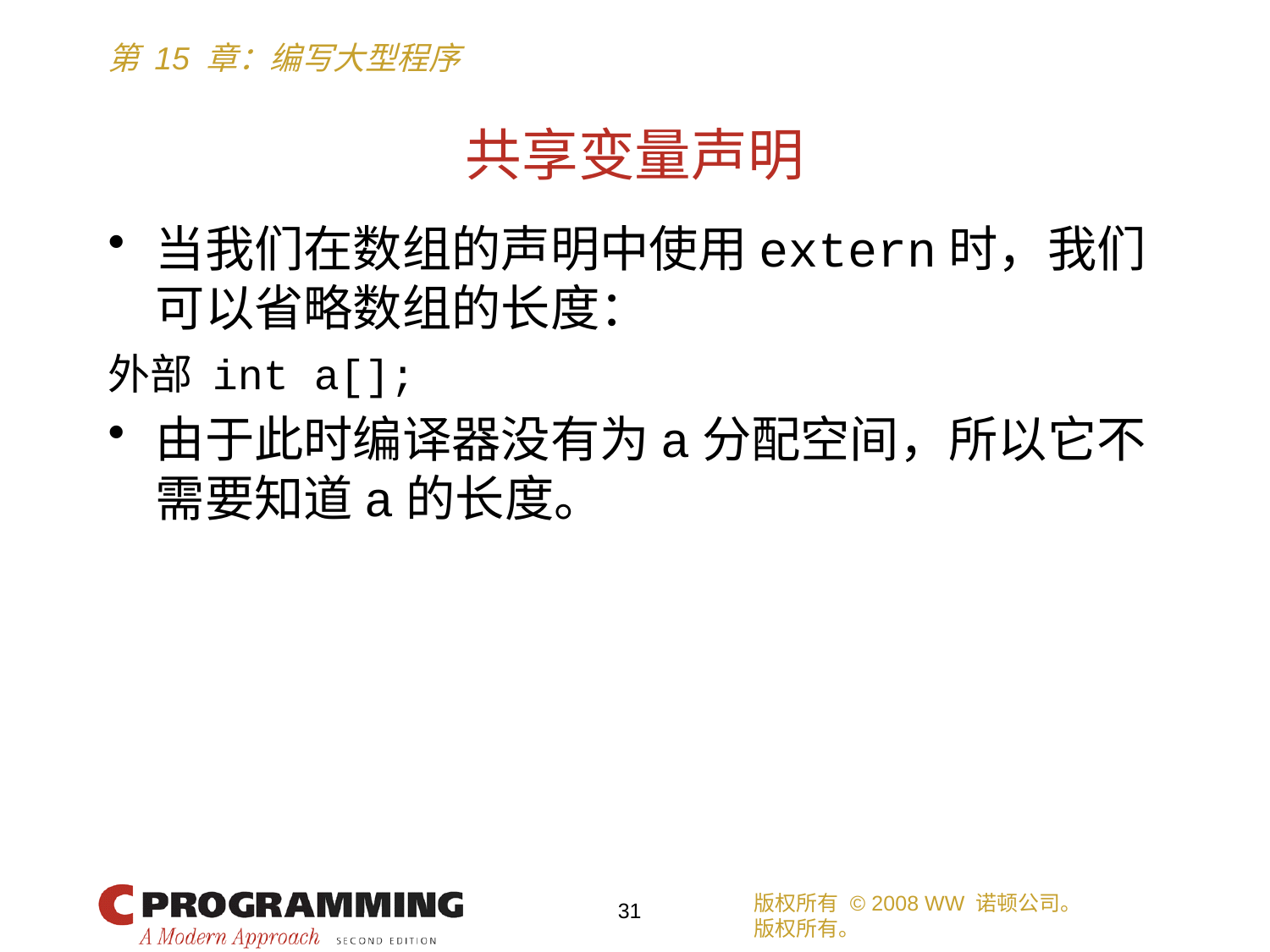

# 共享变量声明
当我们在数组的声明中使用extern时，我们可以省略数组的长度：
外部 int a[];
由于此时编译器没有为a分配空间，所以它不需要知道a的长度。
版权所有 © 2008 WW 诺顿公司。
版权所有。
31